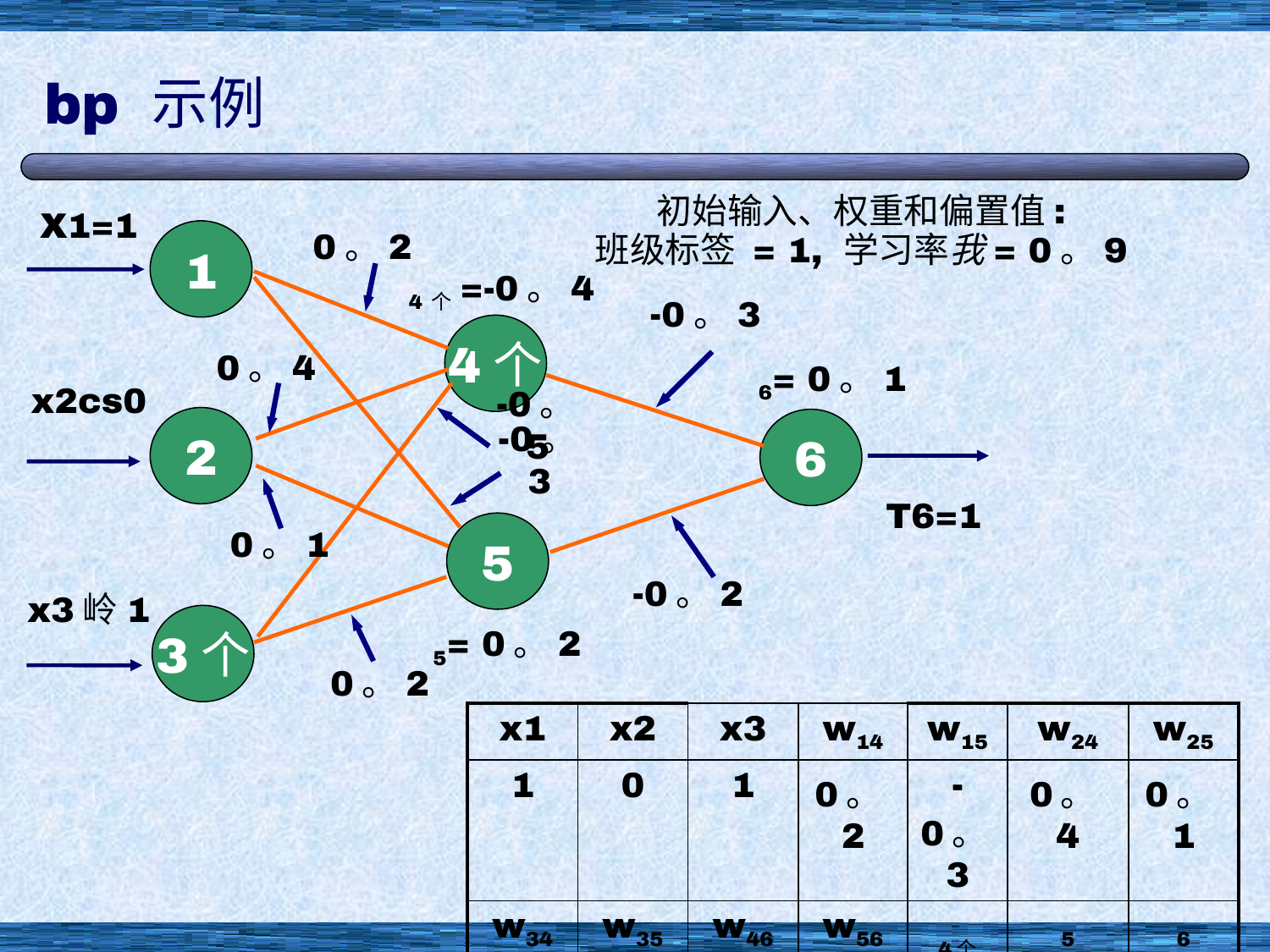

# bp 示例
X1=1
初始输入、权重和偏置值:
班级标签 = 1, 学习率我= 0。9
0。2

4个=-0。4
-0。3
0。4

6= 0。1

-0。5
-0。3

T6=1
0。1

-0。2

5= 0。2
0。2
1

4个

x2cs0

2
6

5

x3岭1
3个

| x1 | x2 | x3 | w14 | w15 | w24 | w25 |
| --- | --- | --- | --- | --- | --- | --- |
| 1 | 0 | 1 | 0。2 | -0。3 | 0。4 | 0。1 |
| w34 | w35 | w46 | w56 | 4个 | 5 | 6 |
| -0。5 | 0。2 | -0。3 | -0。2 | -0。4 | 0。2 | 0。1 |